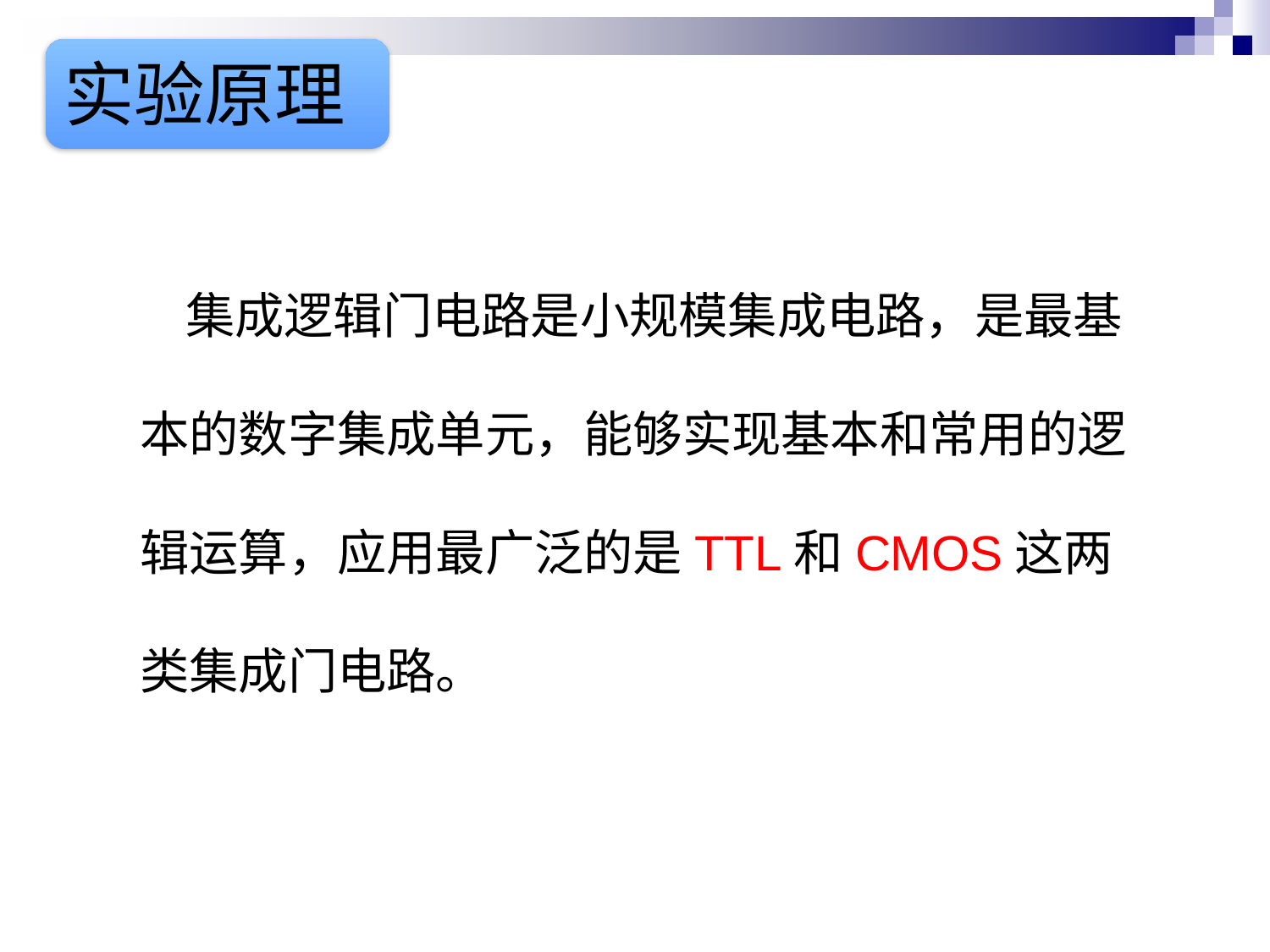

实验原理

   集成逻辑门电路是小规模集成电路，是最基本的数字集成单元，能够实现基本和常用的逻辑运算，应用最广泛的是TTL和CMOS这两类集成门电路。